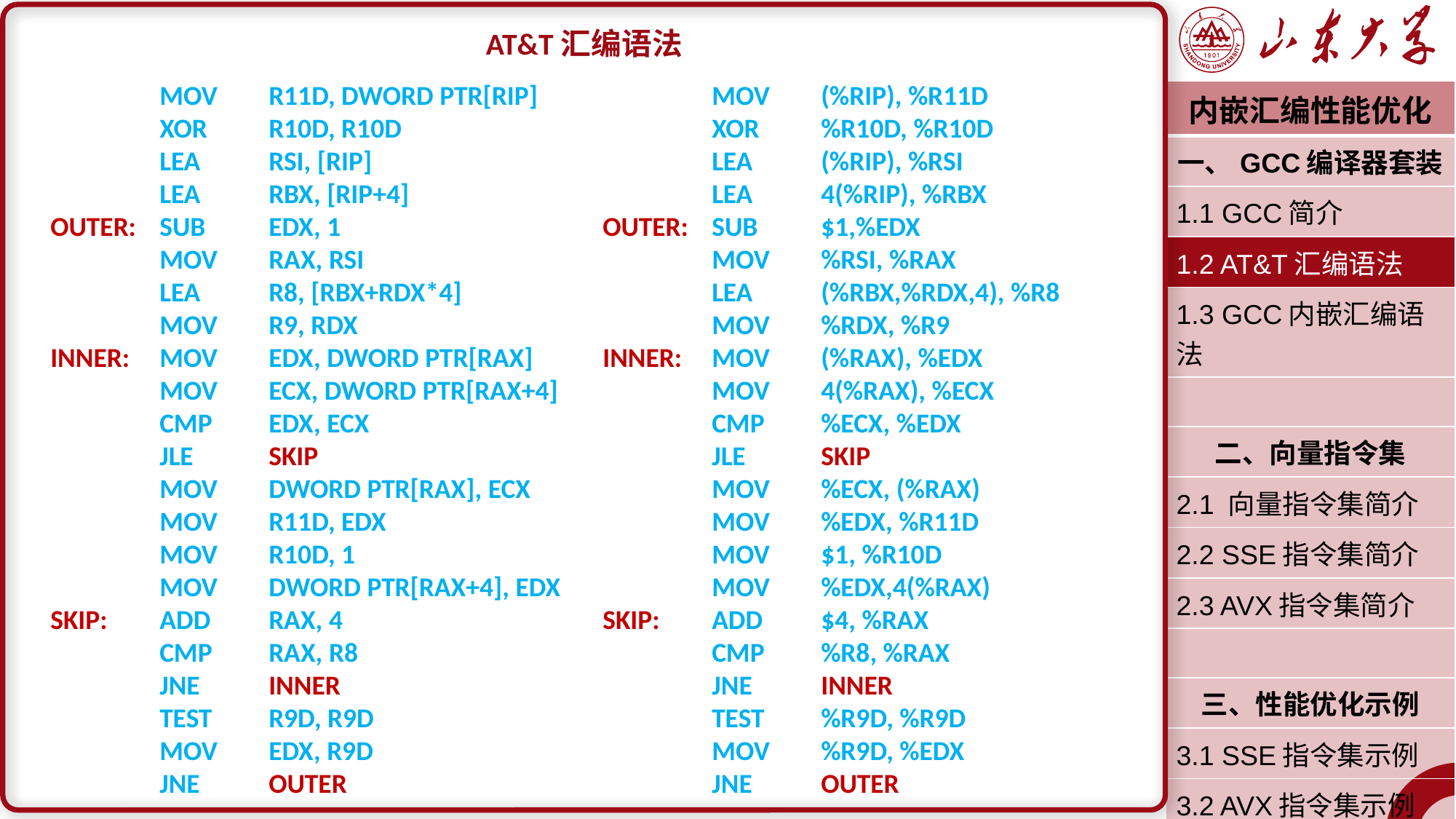

AT&T汇编语法
	MOV	R11D, DWORD PTR[RIP]
	XOR	R10D, R10D
	LEA	RSI, [RIP]
	LEA	RBX, [RIP+4]
OUTER:	SUB	EDX, 1
	MOV	RAX, RSI
	LEA	R8, [RBX+RDX*4]
	MOV	R9, RDX
INNER:	MOV	EDX, DWORD PTR[RAX]
	MOV	ECX, DWORD PTR[RAX+4]
	CMP	EDX, ECX
	JLE	SKIP
	MOV	DWORD PTR[RAX], ECX
	MOV	R11D, EDX
	MOV	R10D, 1
	MOV	DWORD PTR[RAX+4], EDX
SKIP:	ADD	RAX, 4
	CMP	RAX, R8
	JNE	INNER
	TEST	R9D, R9D
	MOV	EDX, R9D
	JNE	OUTER
	MOV	(%RIP), %R11D
	XOR	%R10D, %R10D
	LEA	(%RIP), %RSI
	LEA	4(%RIP), %RBX
OUTER:	SUB	$1,%EDX
	MOV	%RSI, %RAX
	LEA	(%RBX,%RDX,4), %R8
	MOV	%RDX, %R9
INNER:	MOV	(%RAX), %EDX
	MOV	4(%RAX), %ECX
	CMP	%ECX, %EDX
	JLE	SKIP
	MOV	%ECX, (%RAX)
	MOV	%EDX, %R11D
	MOV	$1, %R10D
	MOV	%EDX,4(%RAX)
SKIP:	ADD	$4, %RAX
	CMP	%R8, %RAX
	JNE	INNER
	TEST	%R9D, %R9D
	MOV	%R9D, %EDX
	JNE	OUTER
| 内嵌汇编性能优化 |
| --- |
| 一、GCC编译器套装 |
| 1.1 GCC简介 |
| 1.2 AT&T汇编语法 |
| 1.3 GCC内嵌汇编语法 |
|  |
| 二、向量指令集 |
| 2.1 向量指令集简介 |
| 2.2 SSE指令集简介 |
| 2.3 AVX指令集简介 |
|  |
| 三、性能优化示例 |
| 3.1 SSE指令集示例 |
| 3.2 AVX指令集示例 |
| 潘润宇 2022.09 |